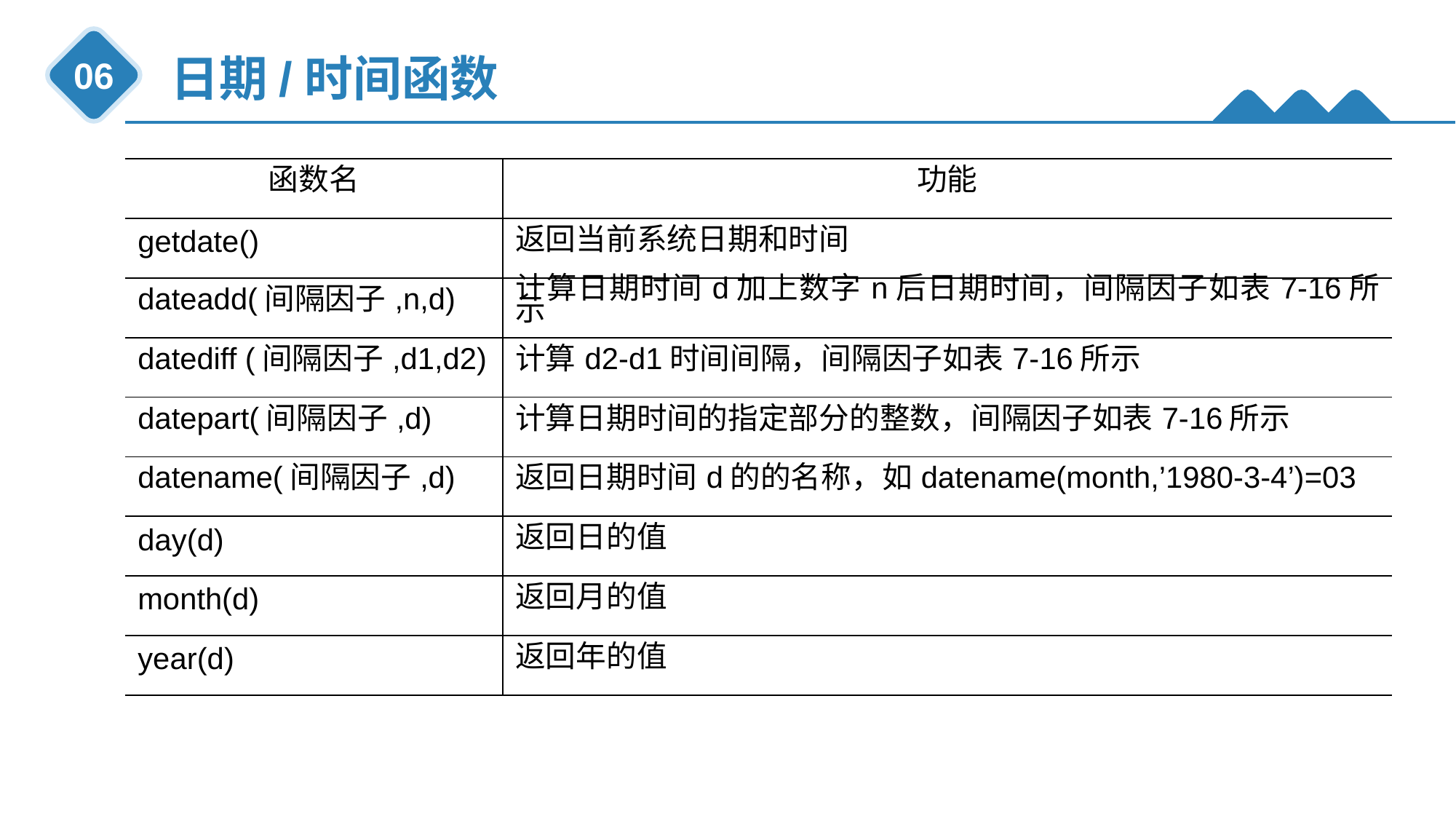

日期/时间函数
06

| 函数名 | 功能 |
| --- | --- |
| getdate() | 返回当前系统日期和时间 |
| dateadd(间隔因子,n,d) | 计算日期时间d加上数字n后日期时间，间隔因子如表7-16所示 |
| datediff (间隔因子,d1,d2) | 计算d2-d1时间间隔，间隔因子如表7-16所示 |
| datepart(间隔因子,d) | 计算日期时间的指定部分的整数，间隔因子如表7-16所示 |
| datename(间隔因子,d) | 返回日期时间d的的名称，如datename(month,’1980-3-4’)=03 |
| day(d) | 返回日的值 |
| month(d) | 返回月的值 |
| year(d) | 返回年的值 |